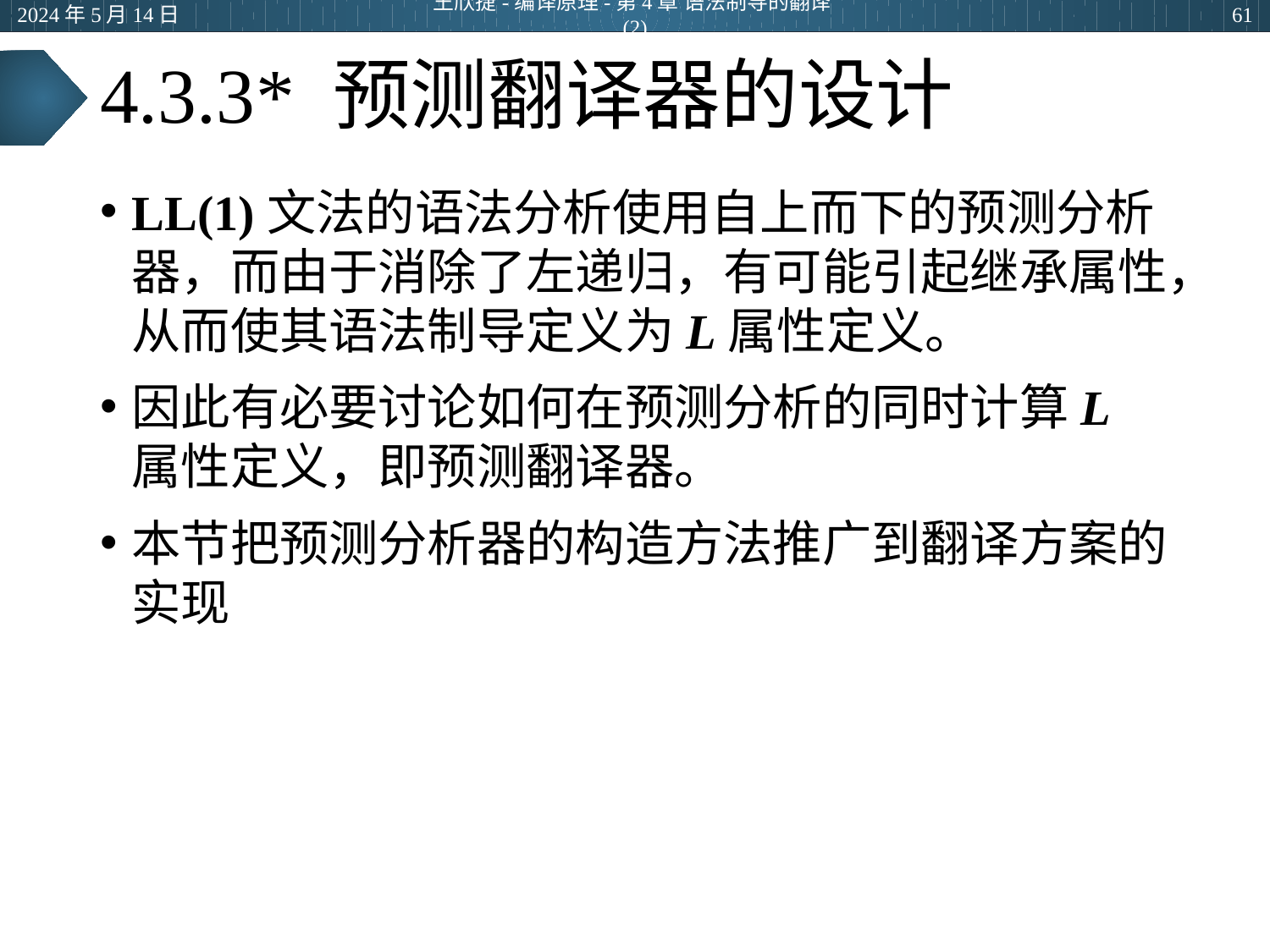

2024年5月14日
王欣捷-编译原理-第4章 语法制导的翻译(2)
61
# 4.3.3* 预测翻译器的设计
LL(1)文法的语法分析使用自上而下的预测分析器，而由于消除了左递归，有可能引起继承属性，从而使其语法制导定义为L属性定义。
因此有必要讨论如何在预测分析的同时计算L属性定义，即预测翻译器。
本节把预测分析器的构造方法推广到翻译方案的实现